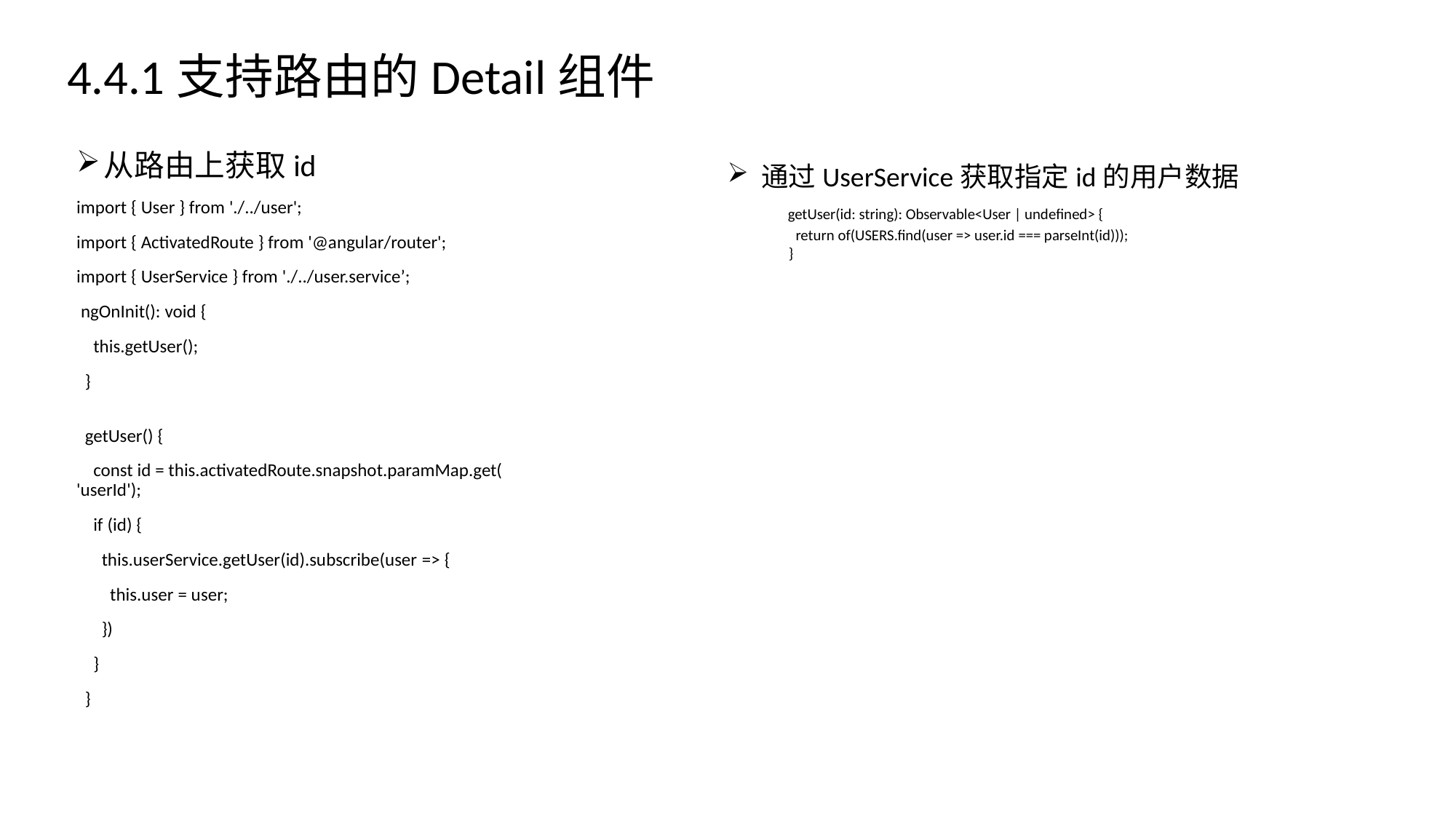

# 4.4.1支持路由的Detail组件
从路由上获取id
import { User } from './../user';
import { ActivatedRoute } from '@angular/router';
import { UserService } from './../user.service’;
 ngOnInit(): void {
    this.getUser();
  }
  getUser() {
    const id = this.activatedRoute.snapshot.paramMap.get('userId');
    if (id) {
      this.userService.getUser(id).subscribe(user => {
        this.user = user;
      })
    }
  }
通过UserService获取指定id的用户数据
 getUser(id: string): Observable<User | undefined> {
    return of(USERS.find(user => user.id === parseInt(id)));
  }